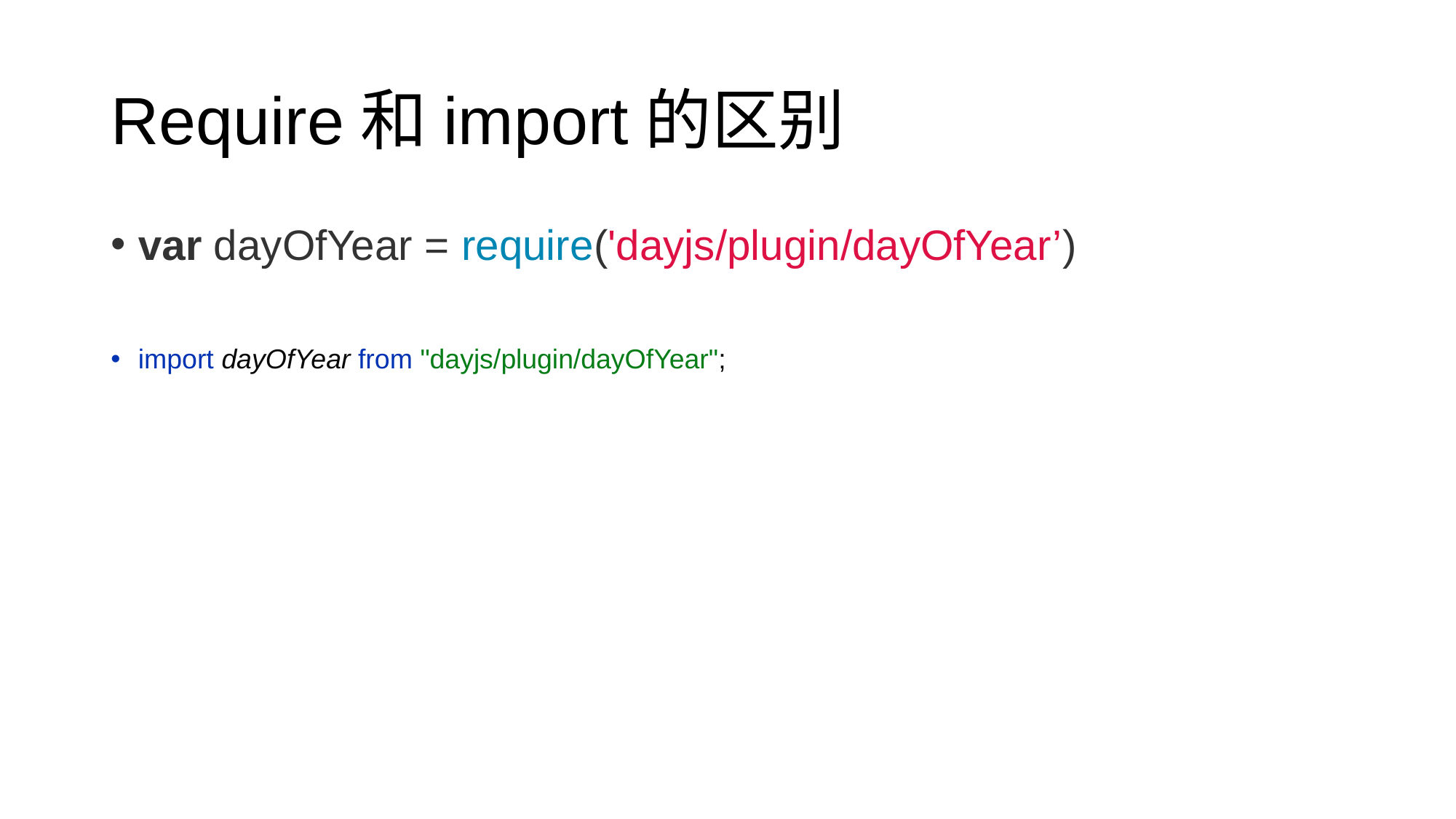

# Require和import的区别
var dayOfYear = require('dayjs/plugin/dayOfYear’)

import dayOfYear from "dayjs/plugin/dayOfYear";